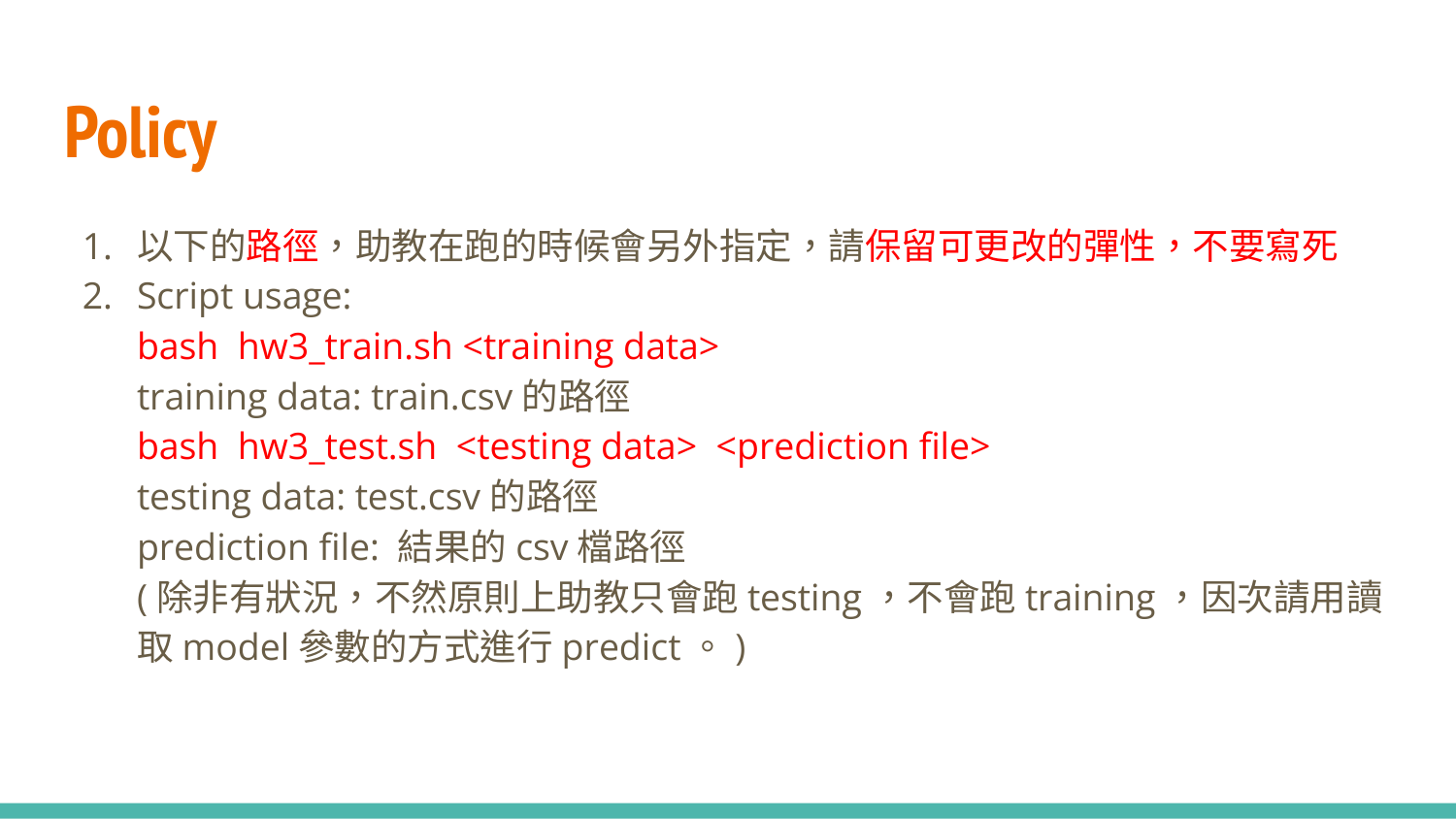

# Policy
以下的路徑，助教在跑的時候會另外指定，請保留可更改的彈性，不要寫死
Script usage:
bash  hw3_train.sh <training data>
training data: train.csv的路徑
bash  hw3_test.sh  <testing data>  <prediction file>
testing data: test.csv的路徑
prediction file: 結果的csv檔路徑
(除非有狀況，不然原則上助教只會跑testing，不會跑training，因次請用讀取model參數的方式進行predict。)